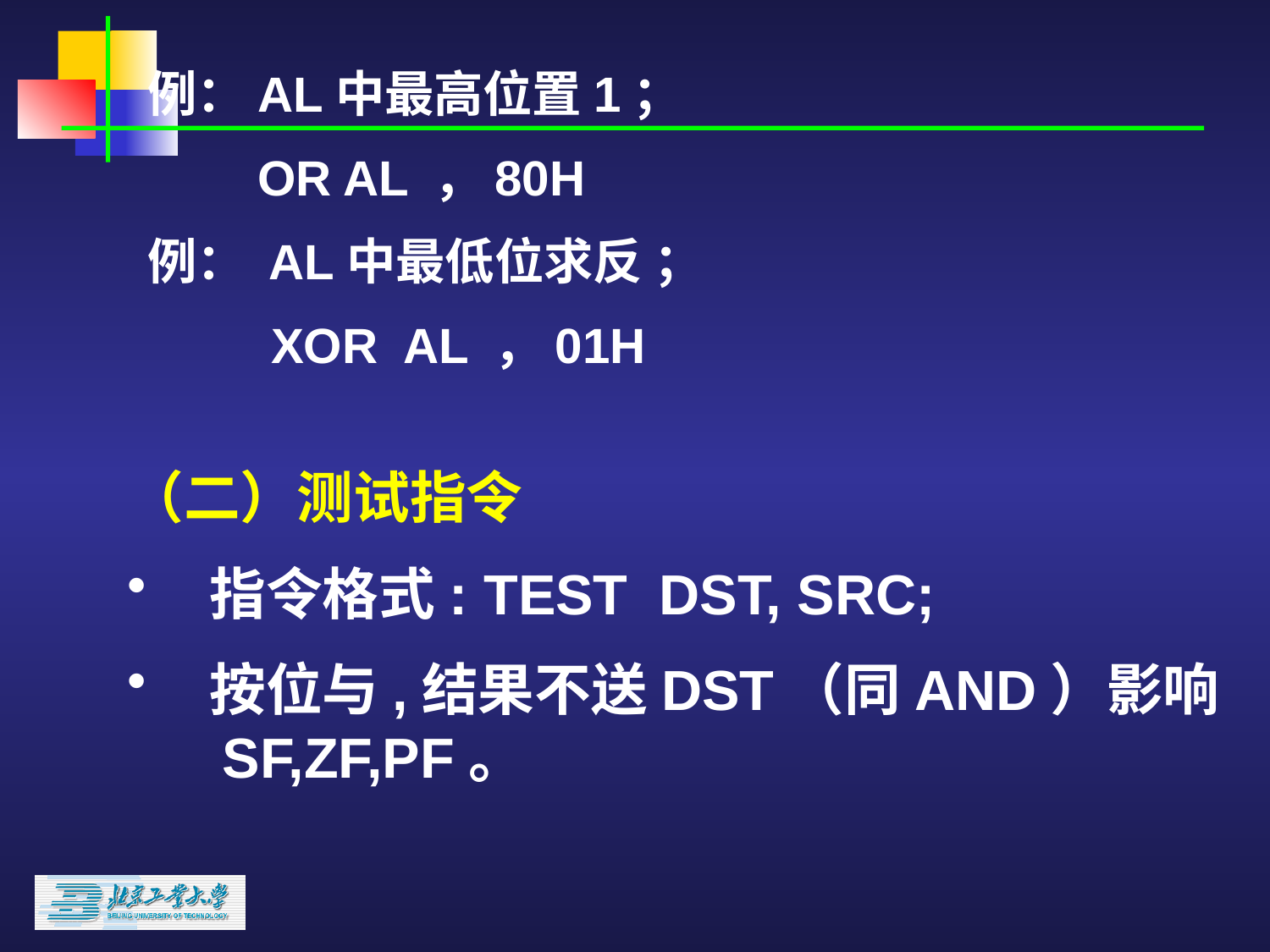

例：AL中最高位置1；
        OR AL ，80H
例： AL中最低位求反 ；
         XOR  AL ，01H
（二）测试指令
   指令格式: TEST  DST, SRC;
   按位与,结果不送DST（同AND）影响
    SF,ZF,PF。